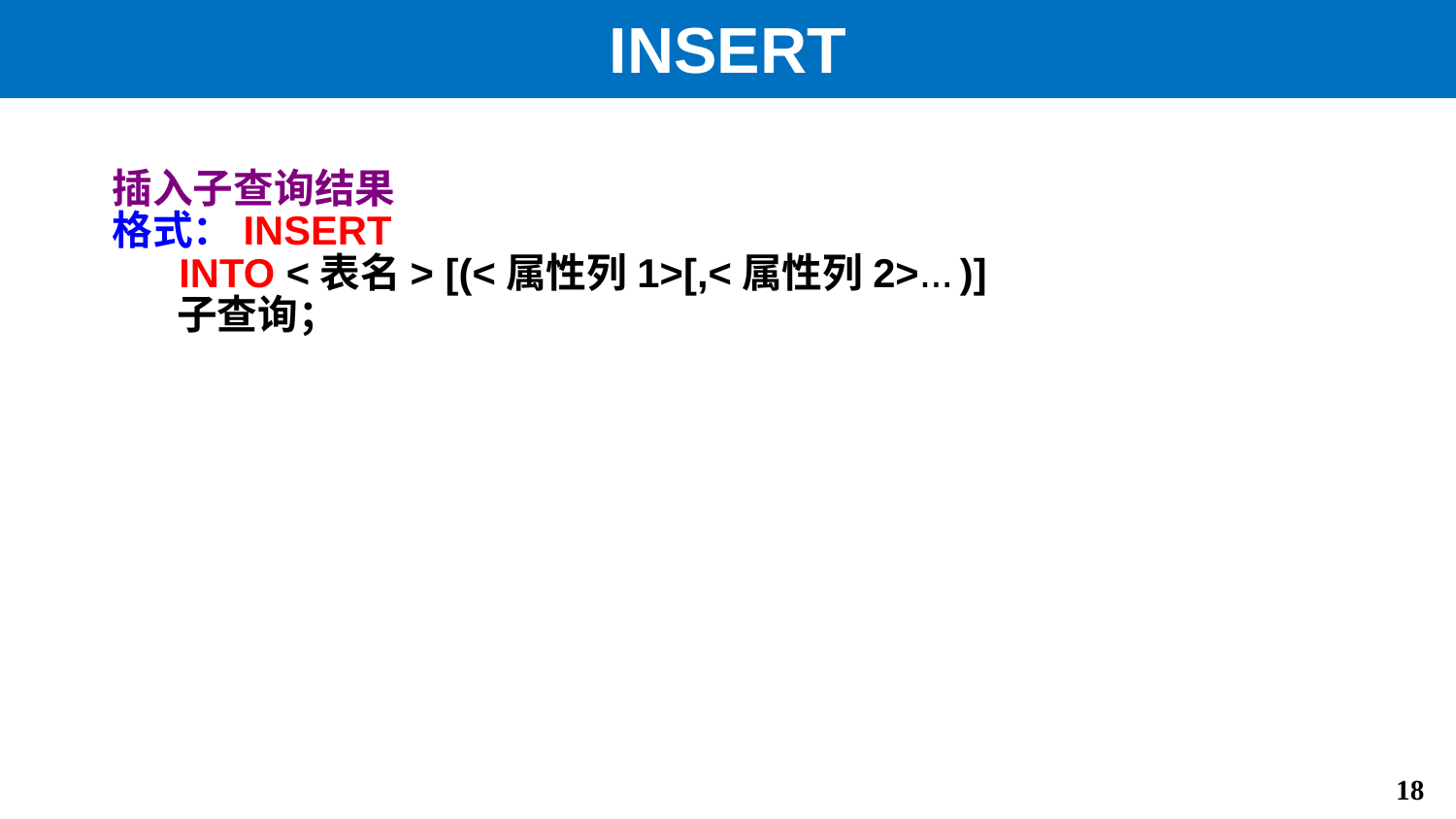

# INSERT
插入子查询结果
格式：INSERT
      INTO <表名> [(<属性列1>[,<属性列2>…)]
      子查询；